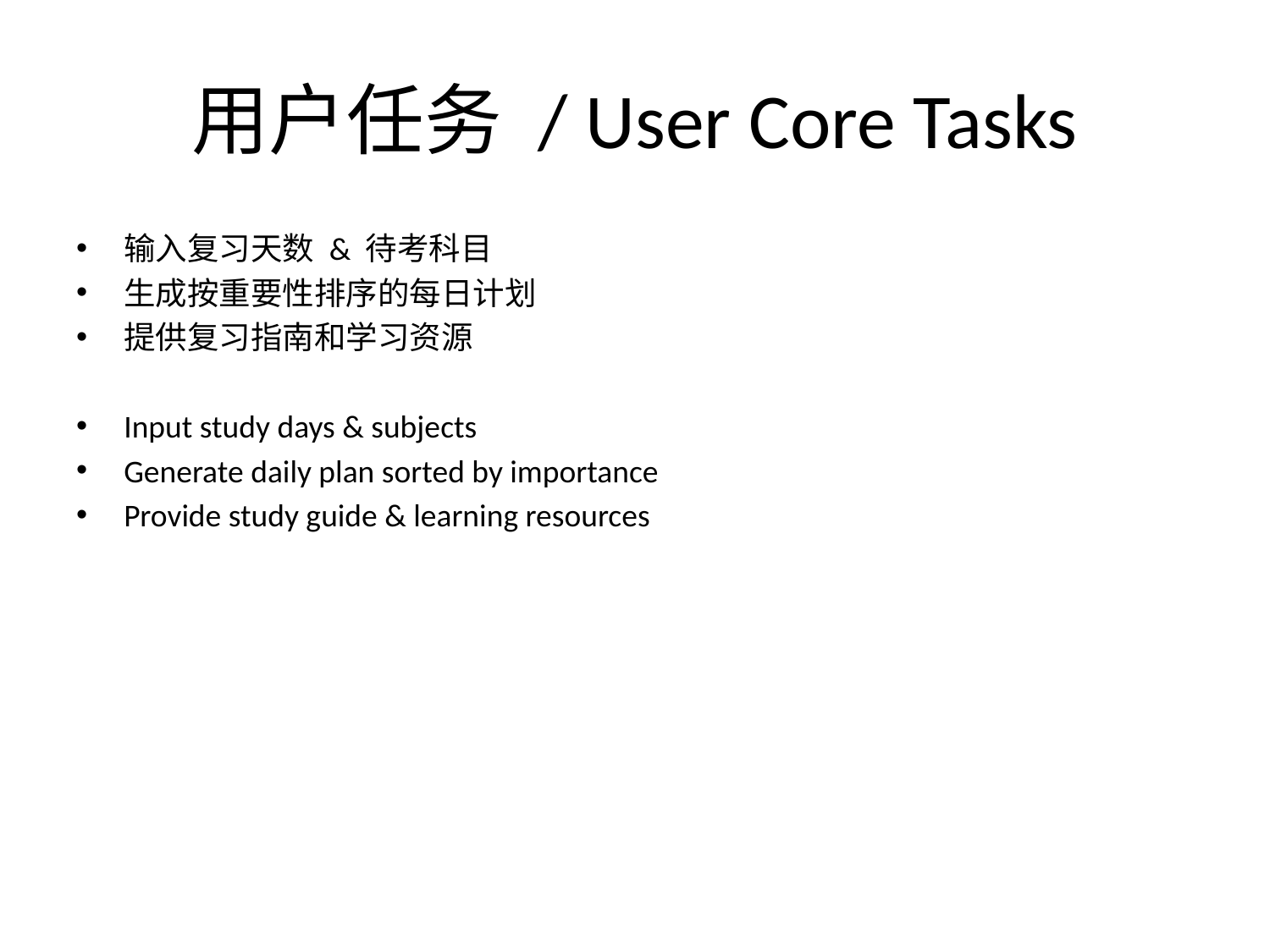

# 用户任务 / User Core Tasks
输入复习天数 & 待考科目
生成按重要性排序的每日计划
提供复习指南和学习资源

Input study days & subjects
Generate daily plan sorted by importance
Provide study guide & learning resources